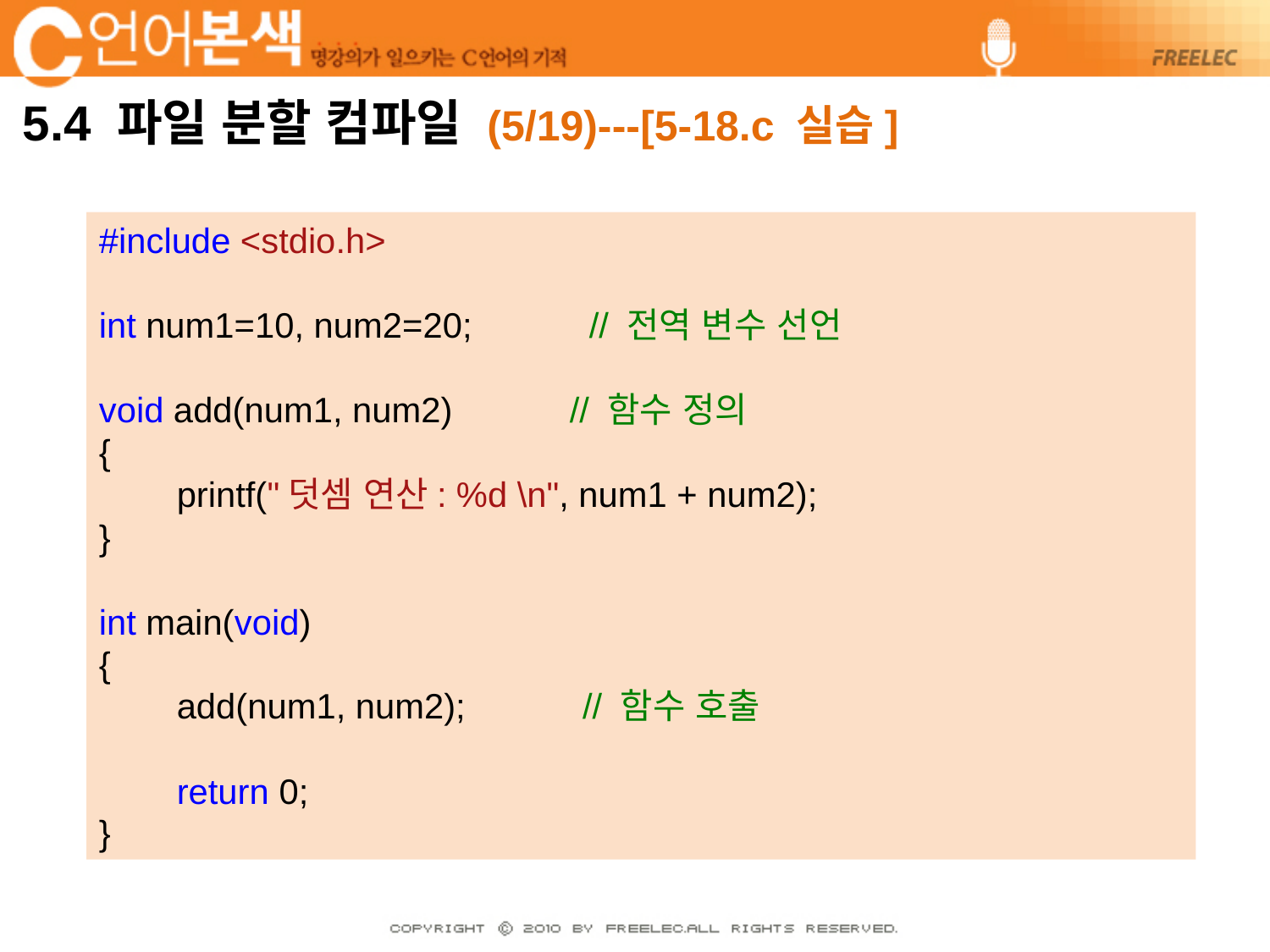

# 5.4 파일 분할 컴파일 (5/19)---[5-18.c 실습]
#include <stdio.h>

int num1=10, num2=20;            // 전역 변수 선언

void add(num1, num2)            // 함수 정의
{
        printf("덧셈 연산: %d \n", num1 + num2);
}

int main(void)
{
        add(num1, num2);            // 함수 호출

        return 0;
}